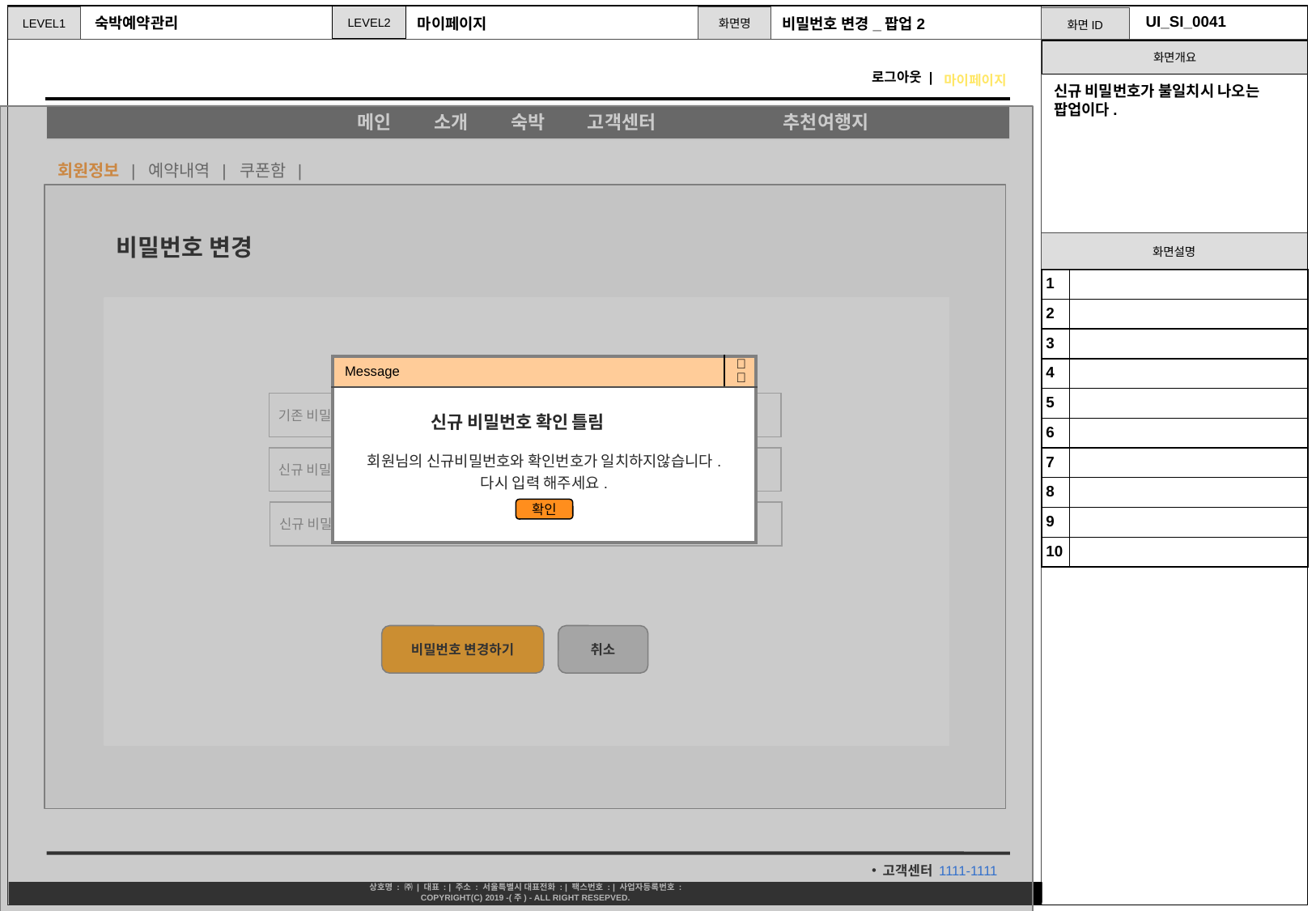

UI_SI_0041
숙박예약관리
마이페이지
비밀번호 변경_팝업2
마이페이지
신규 비밀번호가 불일치시 나오는 팝업이다.

 회원정보  |  예약내역  |  쿠폰함  |

비밀번호 변경
| 1 |  |
| --- | --- |
| 2 |  |
| 3 |  |
| 4 |  |
| 5 |  |
| 6 |  |
| 7 |  |
| 8 |  |
| 9 |  |
| 10 |  |

| Message | 🗷 |
| --- | --- |
| 신규 비밀번호 확인 틀림 회원님의 신규비밀번호와 확인번호가 일치하지않습니다. 다시 입력 해주세요. |  |
  기존 비밀번호
  신규 비밀번호
확인
  신규 비밀번호 확인
비밀번호 변경하기
취소